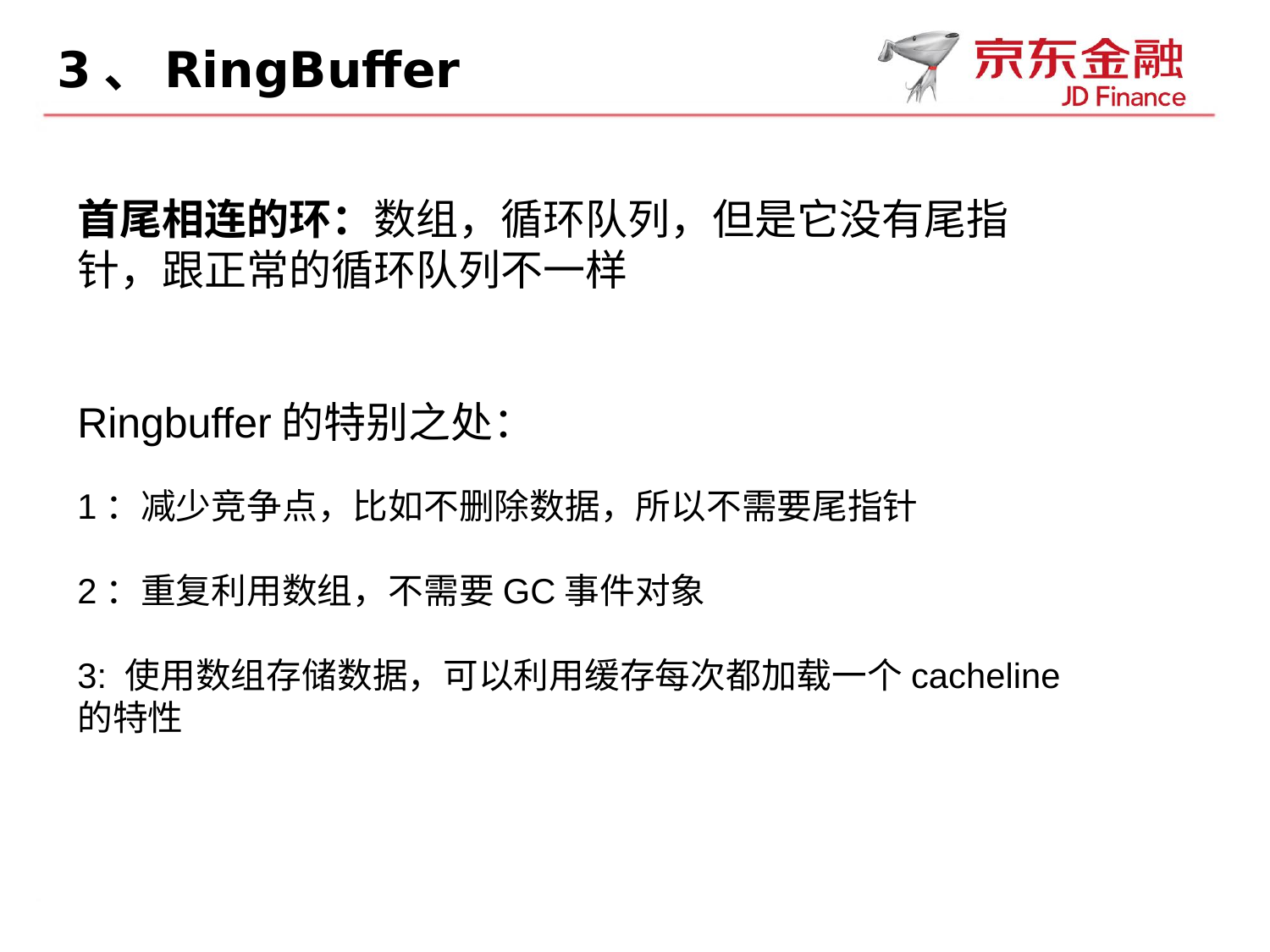

3、RingBuffer
首尾相连的环：数组，循环队列，但是它没有尾指针，跟正常的循环队列不一样

Ringbuffer的特别之处：
1：减少竞争点，比如不删除数据，所以不需要尾指针
2：重复利用数组，不需要GC事件对象
3: 使用数组存储数据，可以利用缓存每次都加载一个cacheline的特性